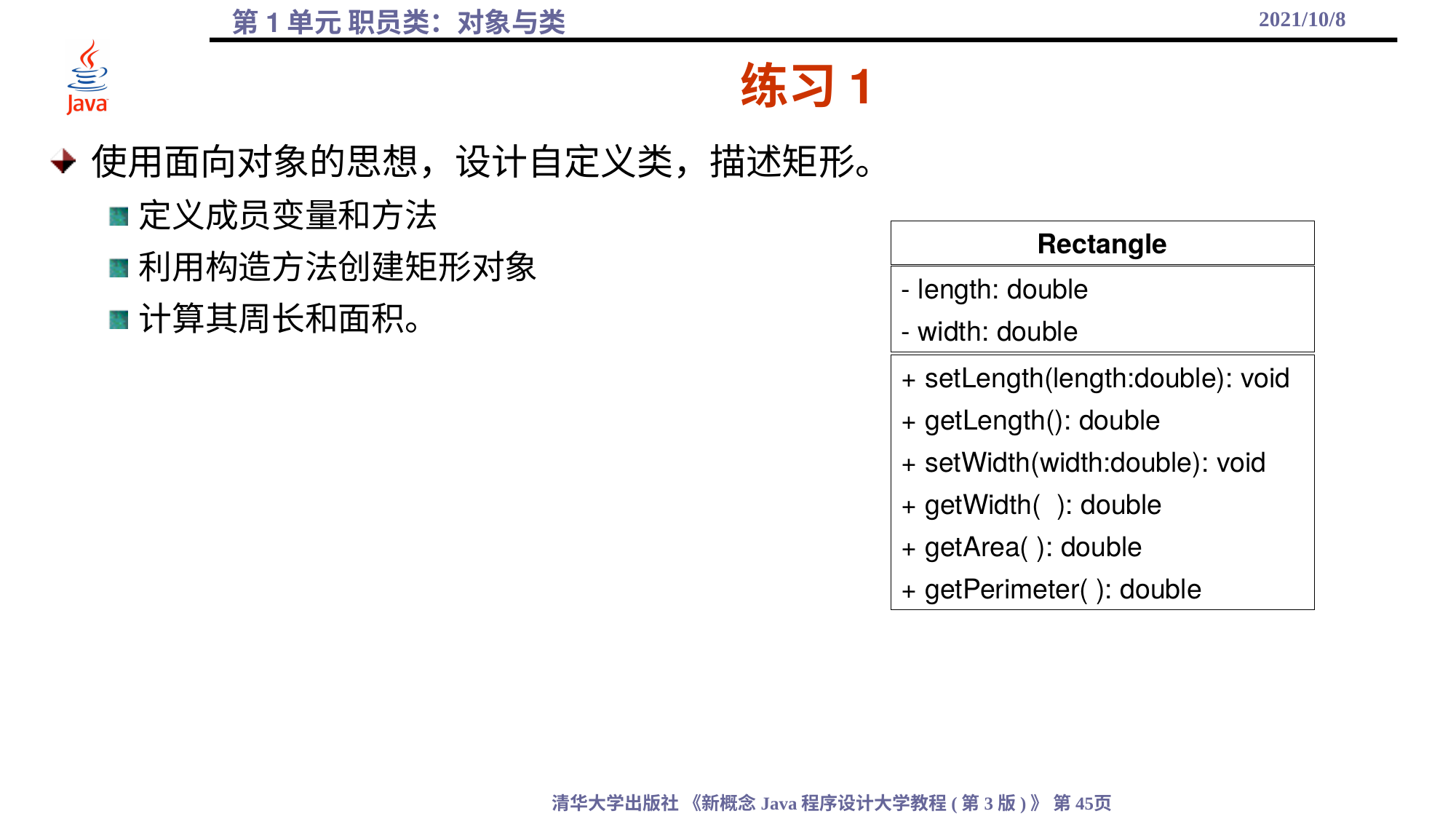

2021/10/8
# 练习1
使用面向对象的思想，设计自定义类，描述矩形。
定义成员变量和方法
利用构造方法创建矩形对象
计算其周长和面积。

Rectangle
- length: double
- width: double
+ setLength(length:double): void
+ getLength(): double
+ setWidth(width:double): void
+ getWidth(  ): double
+ getArea( ): double
+ getPerimeter( ): double